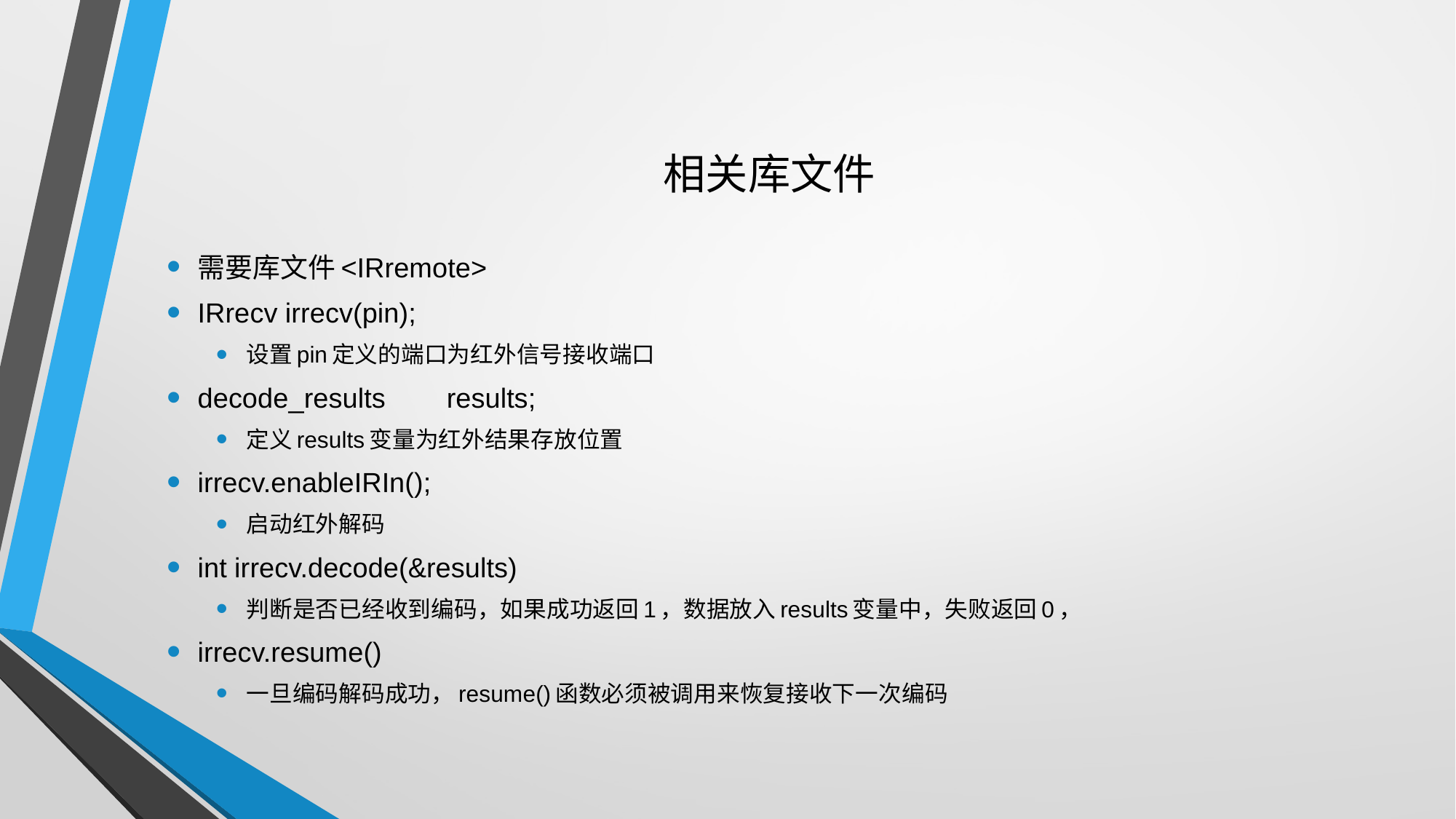

# 相关库文件
需要库文件<IRremote>
IRrecv irrecv(pin);
设置pin定义的端口为红外信号接收端口
decode_results 	results;
定义results变量为红外结果存放位置
irrecv.enableIRIn();
启动红外解码
int irrecv.decode(&results)
判断是否已经收到编码，如果成功返回1，数据放入results变量中，失败返回0，
irrecv.resume()
一旦编码解码成功，resume()函数必须被调用来恢复接收下一次编码